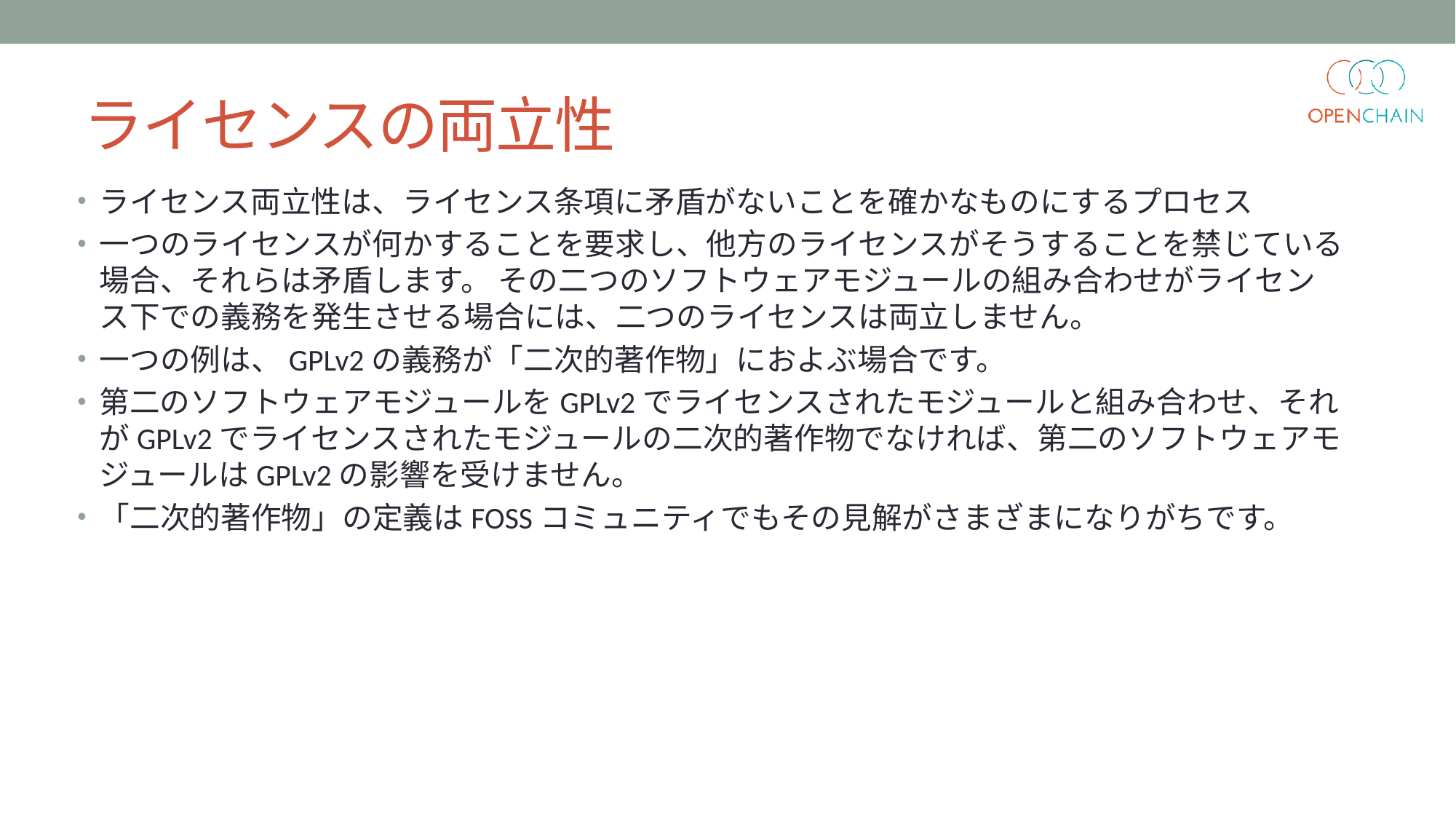

# ライセンスの両立性
ライセンス両立性は、ライセンス条項に矛盾がないことを確かなものにするプロセス
一つのライセンスが何かすることを要求し、他方のライセンスがそうすることを禁じている場合、それらは矛盾します。 その二つのソフトウェアモジュールの組み合わせがライセンス下での義務を発生させる場合には、二つのライセンスは両立しません。
一つの例は、GPLv2の義務が「二次的著作物」におよぶ場合です。
第二のソフトウェアモジュールをGPLv2でライセンスされたモジュールと組み合わせ、それがGPLv2でライセンスされたモジュールの二次的著作物でなければ、第二のソフトウェアモジュールはGPLv2の影響を受けません。
「二次的著作物」の定義はFOSSコミュニティでもその見解がさまざまになりがちです。